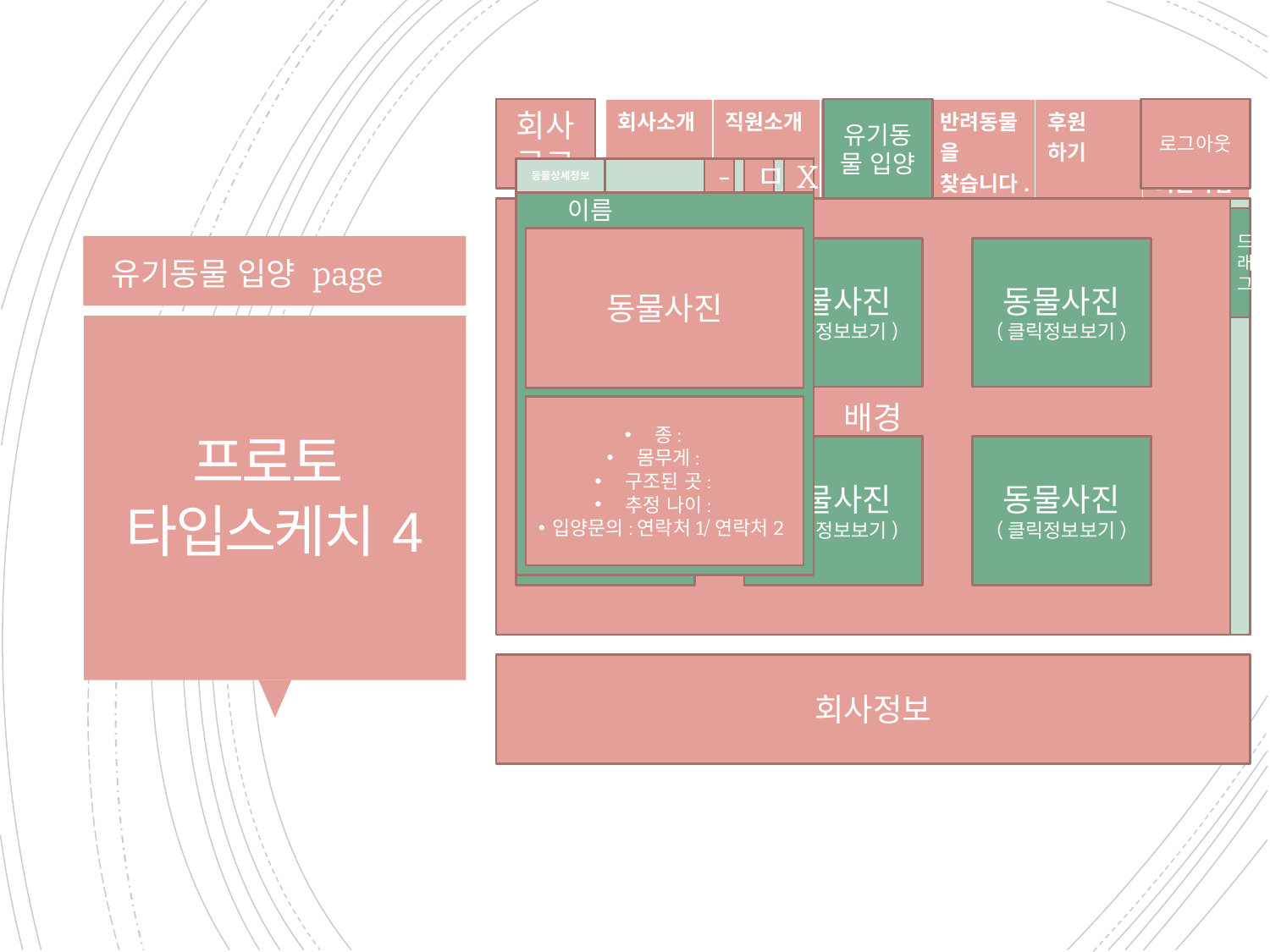

회사로고
| 회사소개 | 직원소개 | 유기동물 입양 | 반려동물을 찾습니다. | 후원 하기 | 로그인/회원가입 |
| --- | --- | --- | --- | --- | --- |
유기동물 입양
로그아웃

로그인하세요.
-
ㅁ
X
로그인

이름
동물사진
종:
몸무게:
구조된 곳:
추정 나이:
입양문의:연락처1/연락처2
-
ㅁ
X
동물상세정보
배경

드래그
동물사진
(클릭정보보기)
동물사진
(클릭정보보기)
동물사진
(클릭정보보기)
유기동물 입양 page
# 프로토 타입스케치4
동물사진
(클릭정보보기)
동물사진
(클릭정보보기)
동물사진
(클릭정보보기)
회사정보